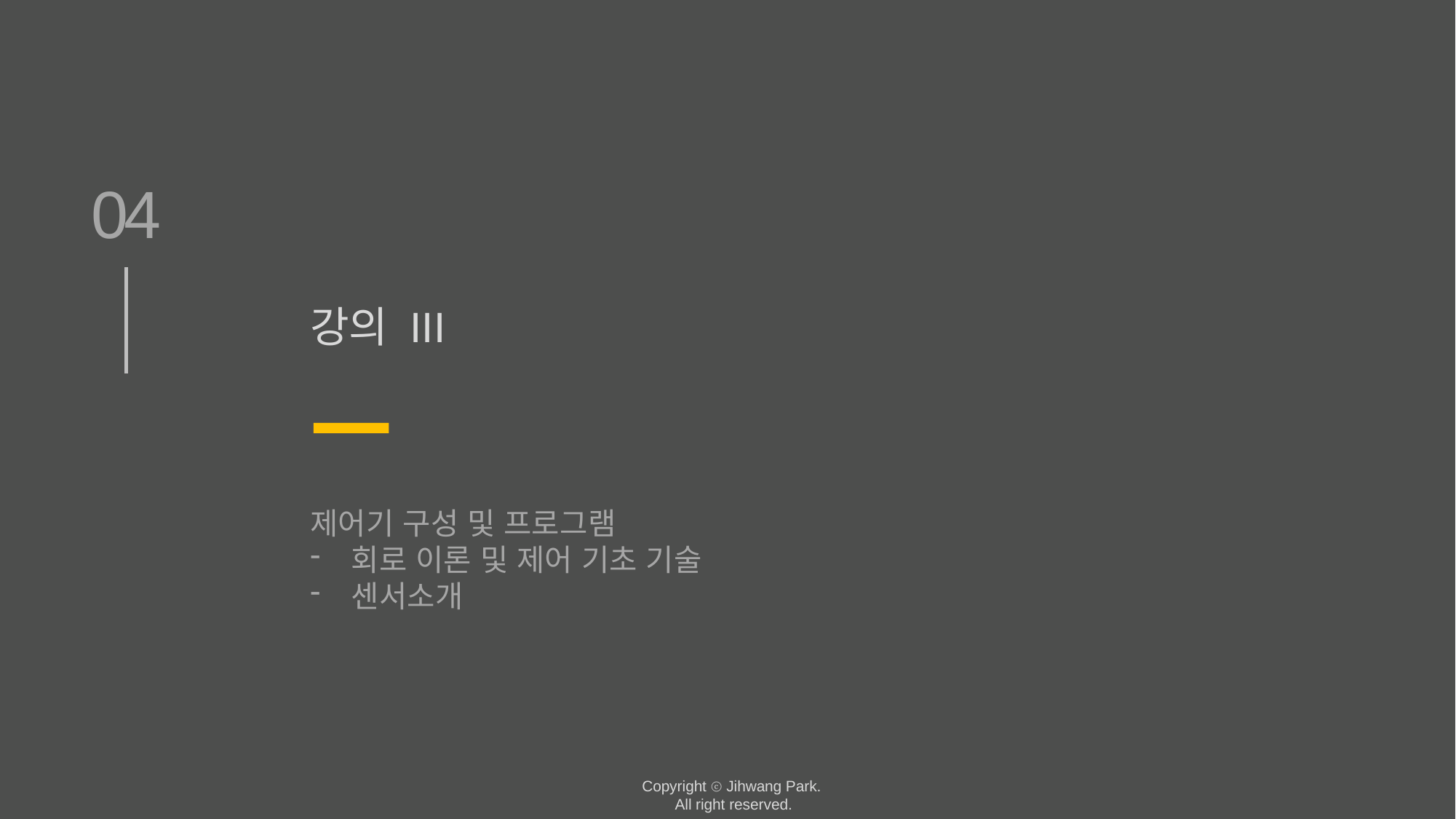

04
강의 III

제어기 구성 및 프로그램
회로 이론 및 제어 기초 기술
센서소개
Copyright ⓒ Jihwang Park.
All right reserved.